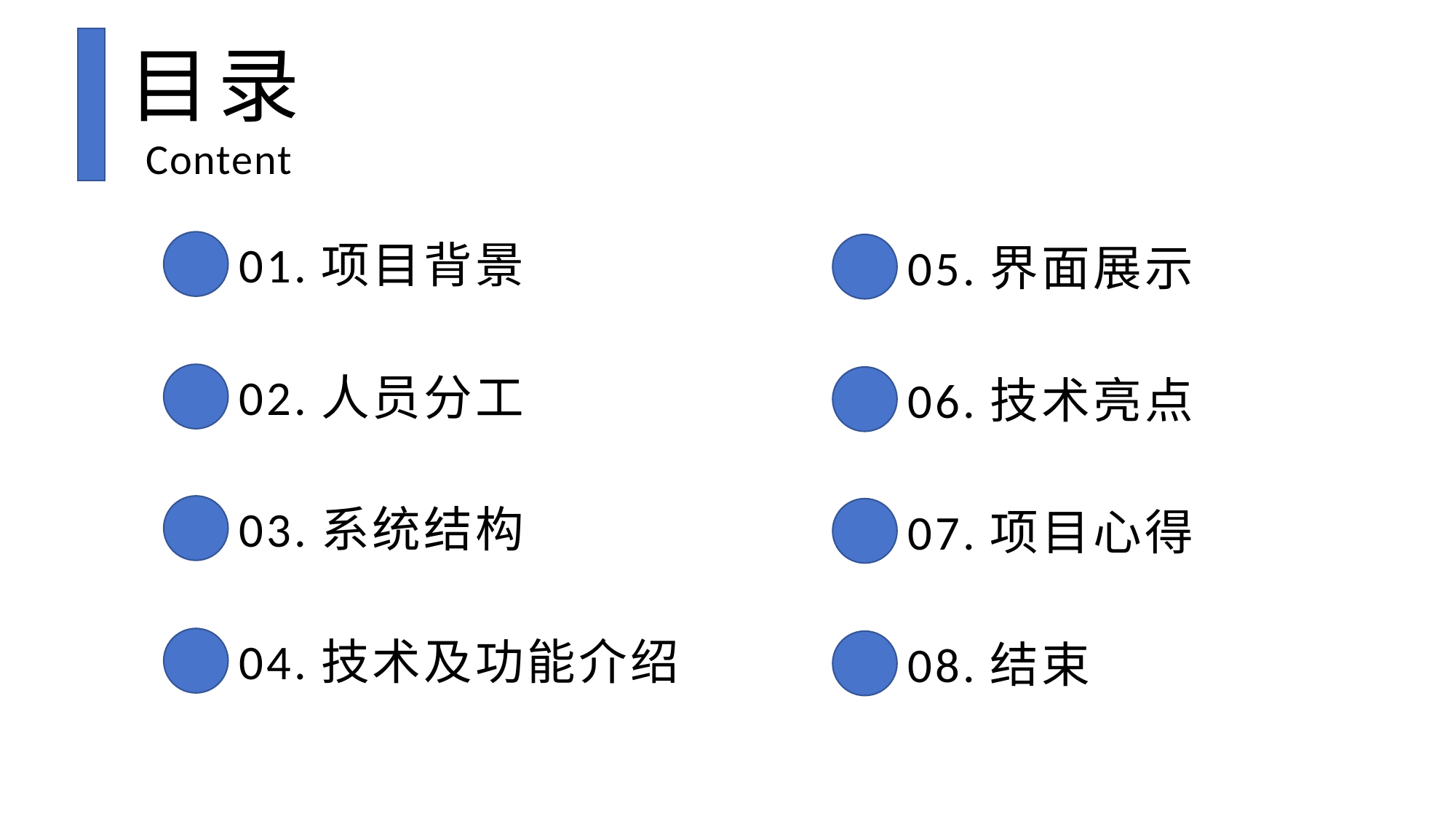

目录
Content
01.项目背景

05.界面展示

02.人员分工

06.技术亮点

03.系统结构

07.项目心得

04.技术及功能介绍

08.结束